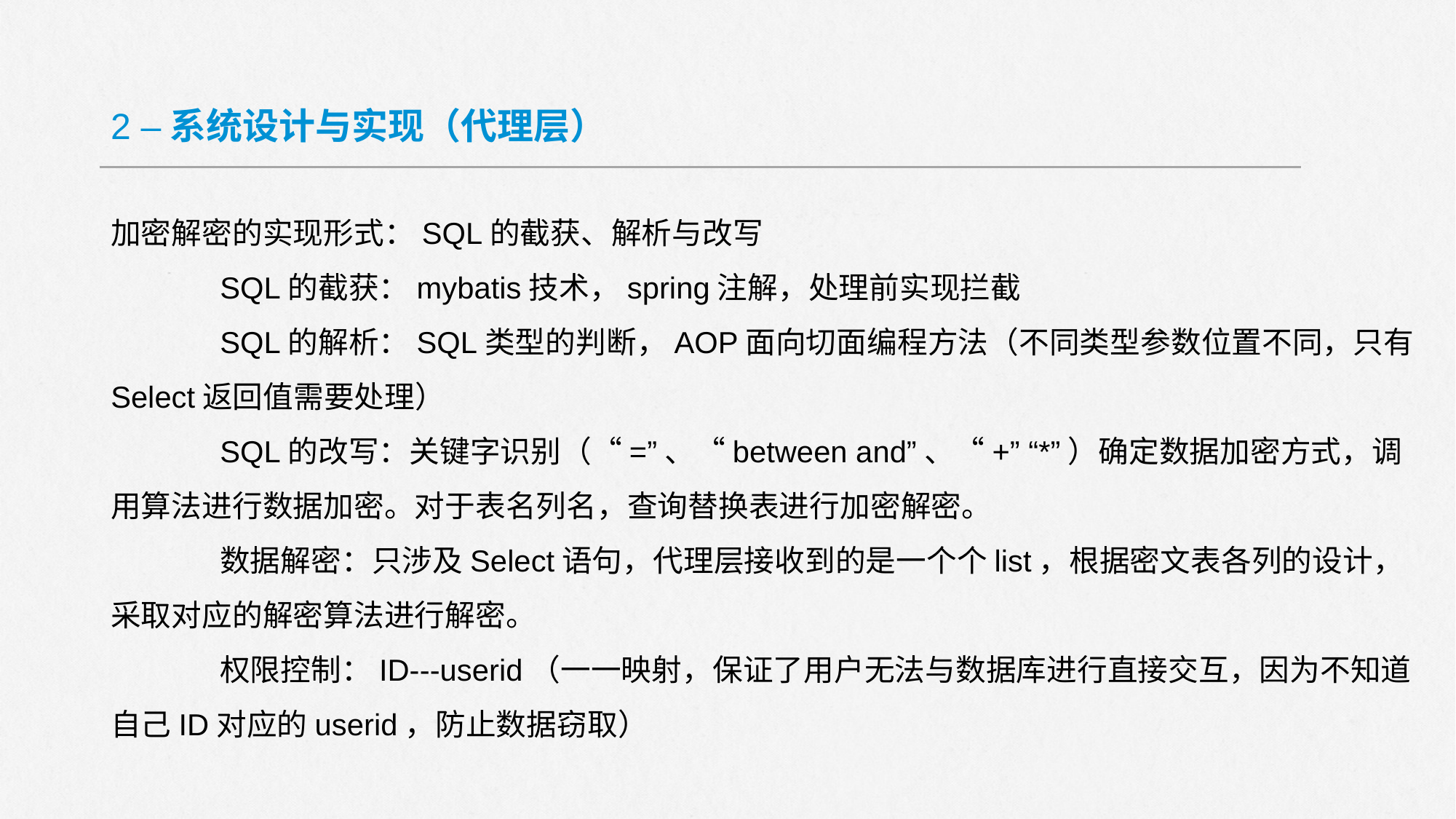

2 –系统设计与实现（代理层）
加密解密的实现形式：SQL的截获、解析与改写
	SQL的截获：mybatis技术，spring注解，处理前实现拦截
	SQL的解析：SQL类型的判断，AOP面向切面编程方法（不同类型参数位置不同，只有Select返回值需要处理）
	SQL的改写：关键字识别（“=”、“between and”、“+” “*”）确定数据加密方式，调用算法进行数据加密。对于表名列名，查询替换表进行加密解密。
	数据解密：只涉及Select语句，代理层接收到的是一个个list，根据密文表各列的设计，采取对应的解密算法进行解密。
	权限控制：ID---userid（一一映射，保证了用户无法与数据库进行直接交互，因为不知道自己ID对应的userid，防止数据窃取）